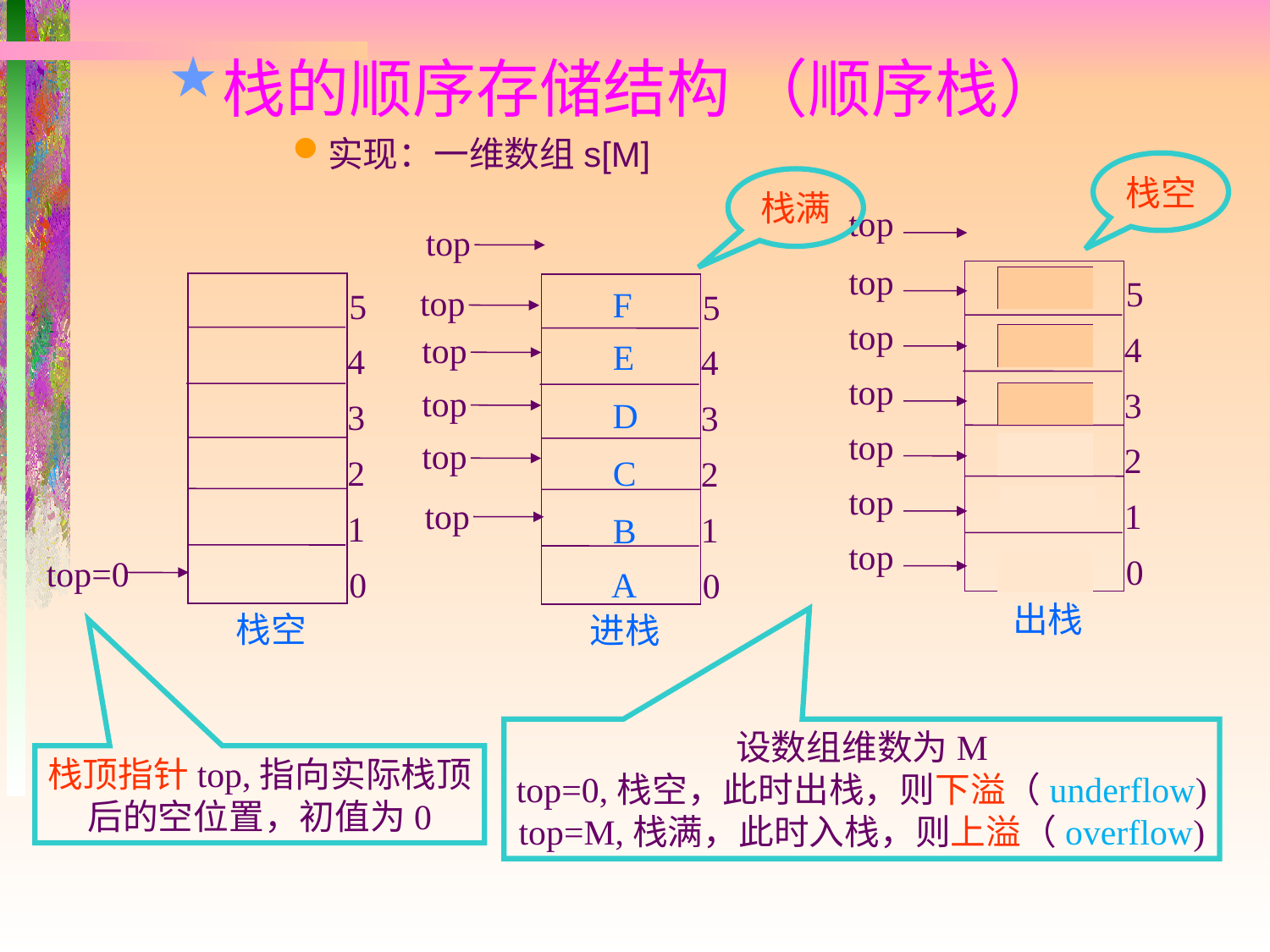

栈的顺序存储结构 （顺序栈）
实现：一维数组s[M]

栈空
栈满
top

top

top

5
4
3
2
1
0
F
E
D
C
B
A

5
4
3
2
1
0
top=0

栈空

5
4
3
2
1
0
top

F
top

top

E
top

top

D
top

top

C
top

top

B
top

A
出栈
进栈
设数组维数为M
top=0,栈空，此时出栈，则下溢（underflow)
top=M,栈满，此时入栈，则上溢（overflow)
栈顶指针top,指向实际栈顶
后的空位置，初值为0